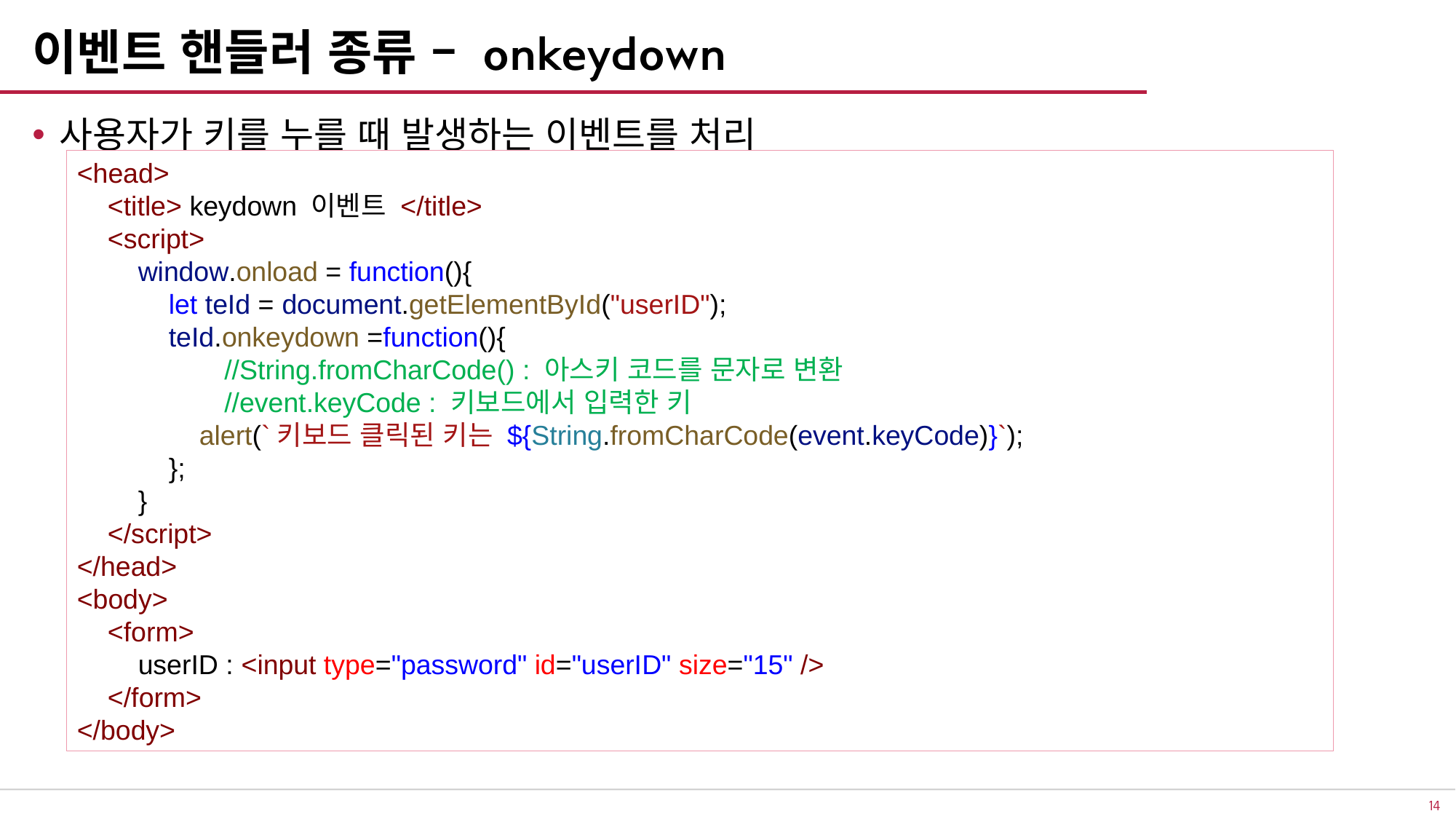

# 이벤트 핸들러 종류 – onkeydown
사용자가 키를 누를 때 발생하는 이벤트를 처리
<head>
    <title> keydown 이벤트 </title>
    <script>
        window.onload = function(){
            let teId = document.getElementById("userID");
            teId.onkeydown =function(){
	     //String.fromCharCode() : 아스키 코드를 문자로 변환
	     //event.keyCode : 키보드에서 입력한 키
                alert(`키보드 클릭된 키는 ${String.fromCharCode(event.keyCode)}`);
            };
        }
    </script>
</head>
<body>
    <form>
        userID : <input type="password" id="userID" size="15" />
    </form>
</body>
14